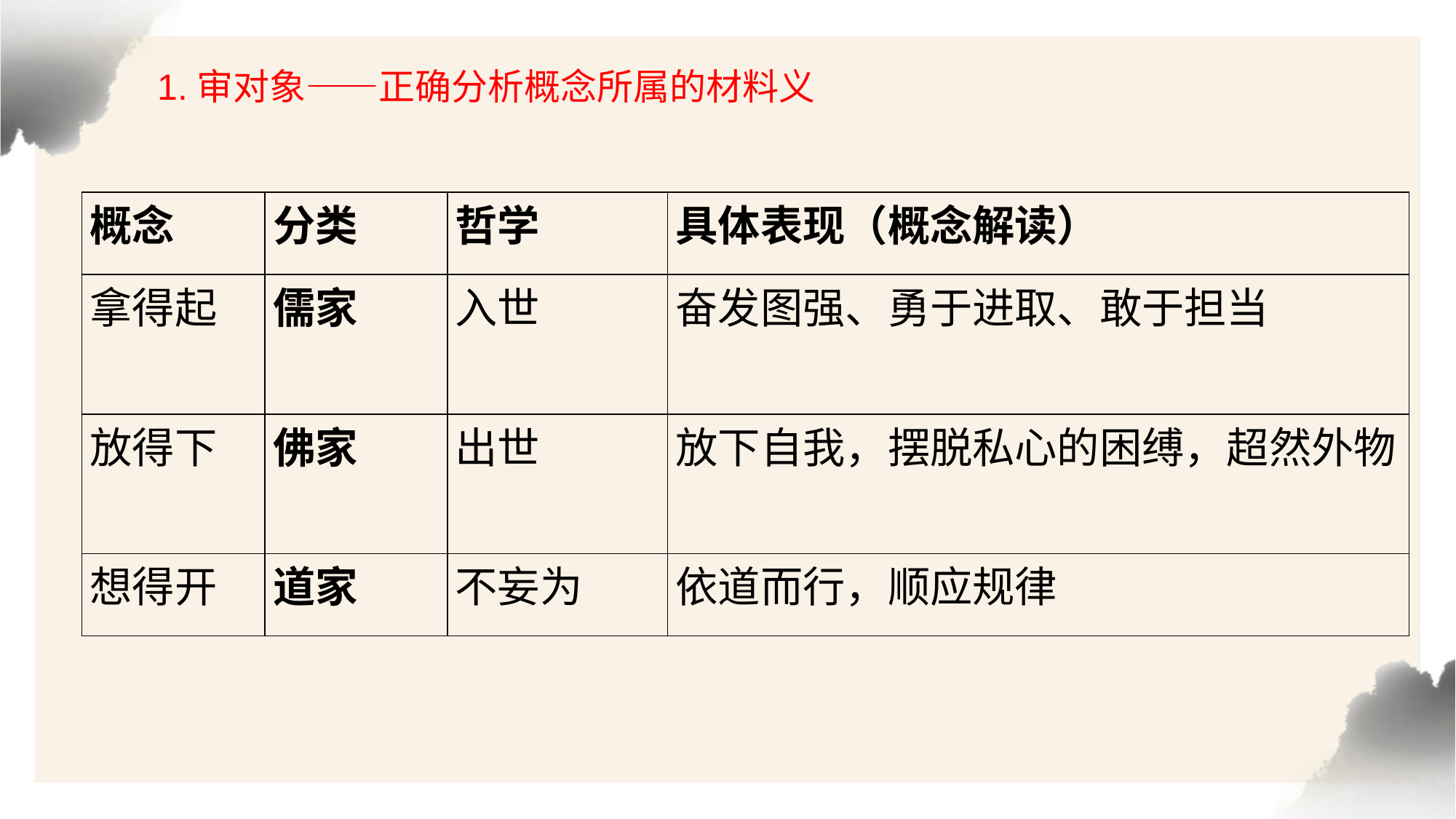

1.审对象——正确分析概念所属的材料义
| 概念 | 分类 | 哲学 | 具体表现（概念解读） |
| --- | --- | --- | --- |
| 拿得起 | 儒家 | 入世 | 奋发图强、勇于进取、敢于担当 |
| 放得下 | 佛家 | 出世 | 放下自我，摆脱私心的困缚，超然外物 |
| 想得开 | 道家 | 不妄为 | 依道而行，顺应规律 |